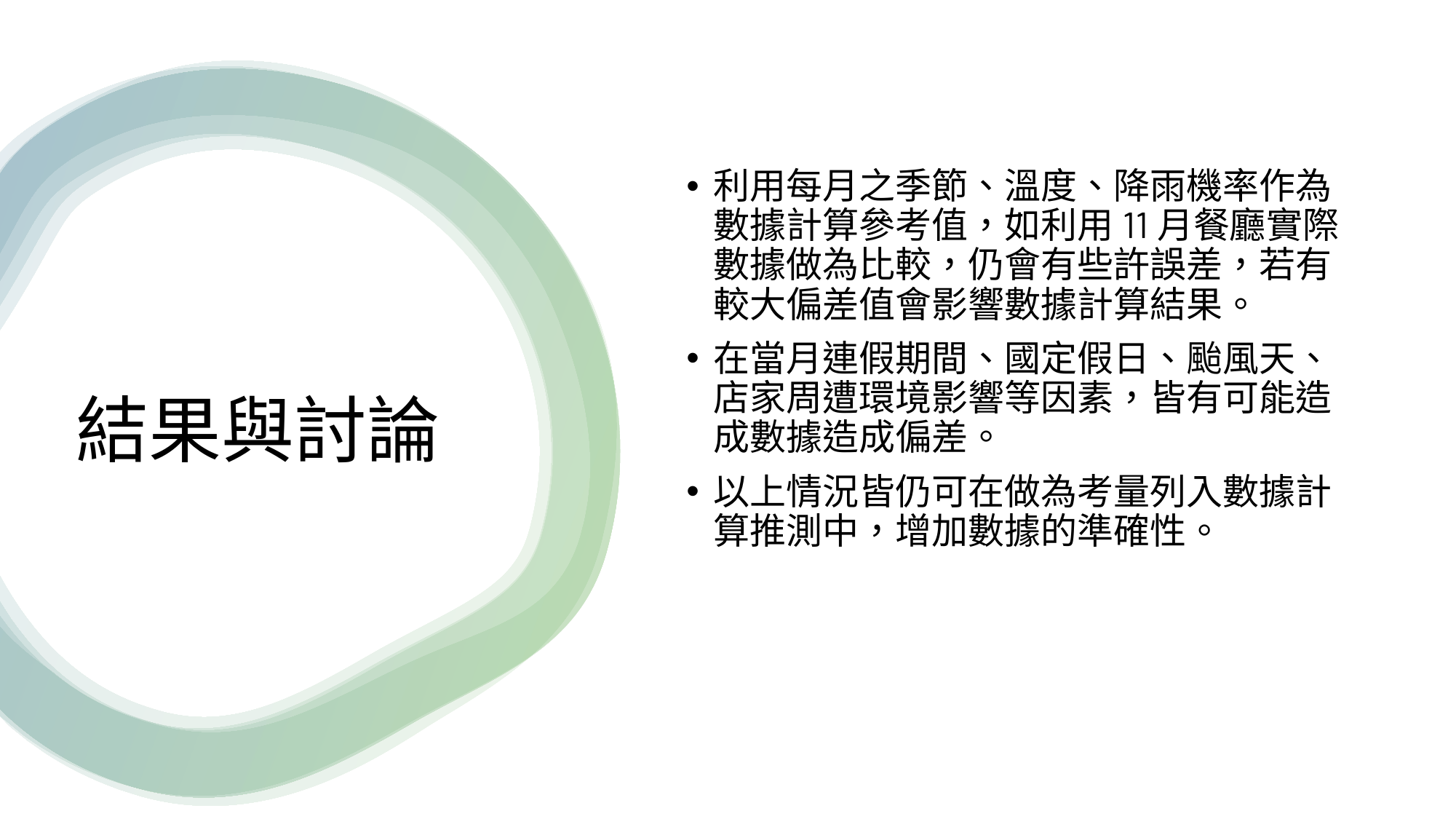

利用每月之季節、溫度、降雨機率作為數據計算參考值，如利用11月餐廳實際數據做為比較，仍會有些許誤差，若有較大偏差值會影響數據計算結果。
在當月連假期間、國定假日、颱風天、店家周遭環境影響等因素，皆有可能造成數據造成偏差。
以上情況皆仍可在做為考量列入數據計算推測中，增加數據的準確性。
# 結果與討論